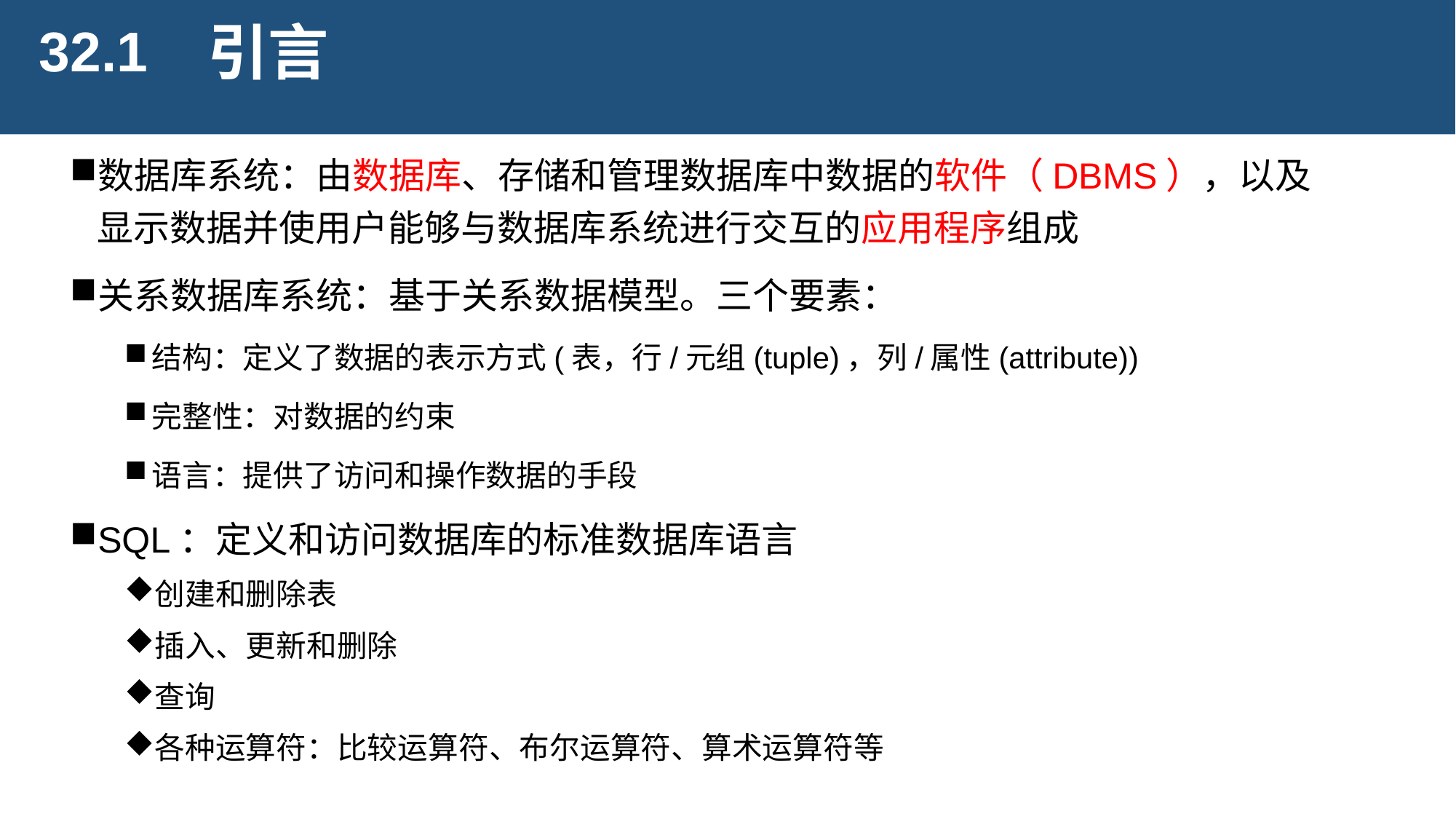

引言
32.1
数据库系统：由数据库、存储和管理数据库中数据的软件（DBMS），以及显示数据并使用户能够与数据库系统进行交互的应用程序组成
关系数据库系统：基于关系数据模型。三个要素：
结构：定义了数据的表示方式(表，行/元组(tuple)，列/属性(attribute))
完整性：对数据的约束
语言：提供了访问和操作数据的手段
SQL：定义和访问数据库的标准数据库语言
创建和删除表
插入、更新和删除
查询
各种运算符：比较运算符、布尔运算符、算术运算符等